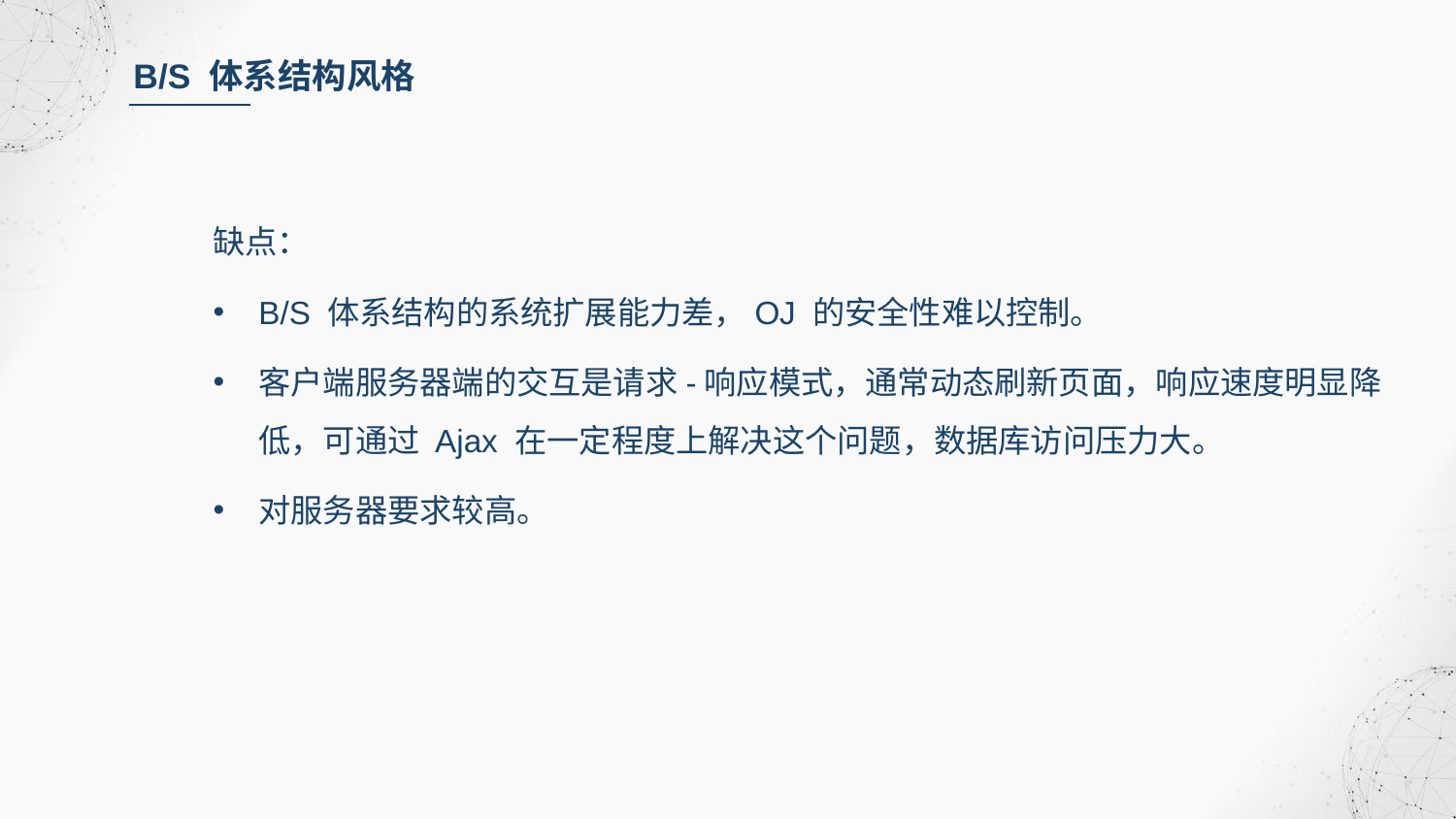

B/S 体系结构风格
缺点：
B/S 体系结构的系统扩展能力差，OJ 的安全性难以控制。
客户端服务器端的交互是请求-响应模式，通常动态刷新页面，响应速度明显降低，可通过 Ajax 在一定程度上解决这个问题，数据库访问压力大。
对服务器要求较高。